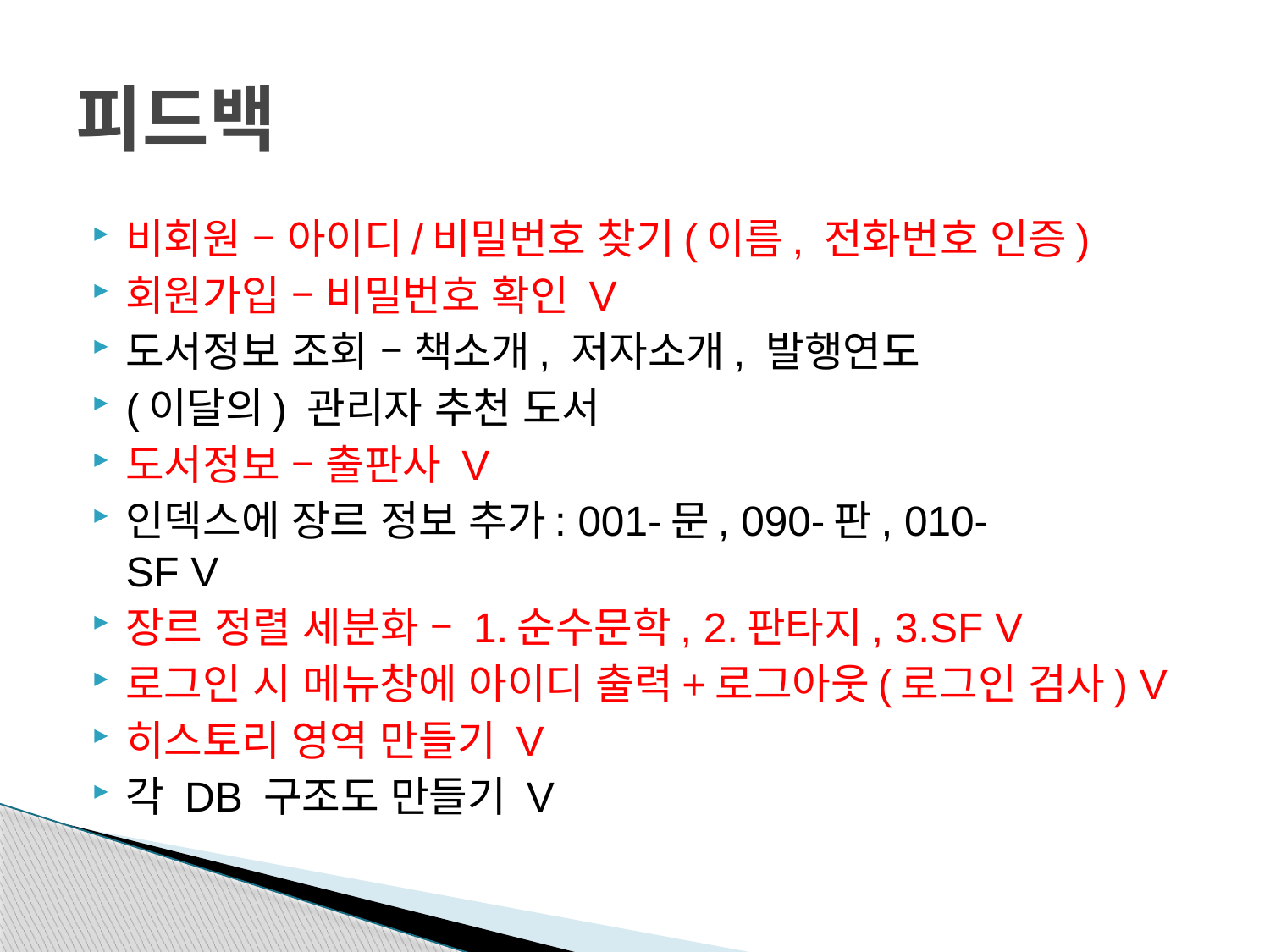

# 피드백
비회원 – 아이디/비밀번호 찾기(이름, 전화번호 인증)
회원가입 – 비밀번호 확인 V
도서정보 조회 – 책소개, 저자소개, 발행연도
(이달의) 관리자 추천 도서
도서정보 – 출판사 V
인덱스에 장르 정보 추가: 001-문, 090-판, 010-
SF V
장르 정렬 세분화 – 1.순수문학, 2.판타지, 3.SF V
로그인 시 메뉴창에 아이디 출력+로그아웃(로그인 검사) V
히스토리 영역 만들기 V
각 DB 구조도 만들기 V